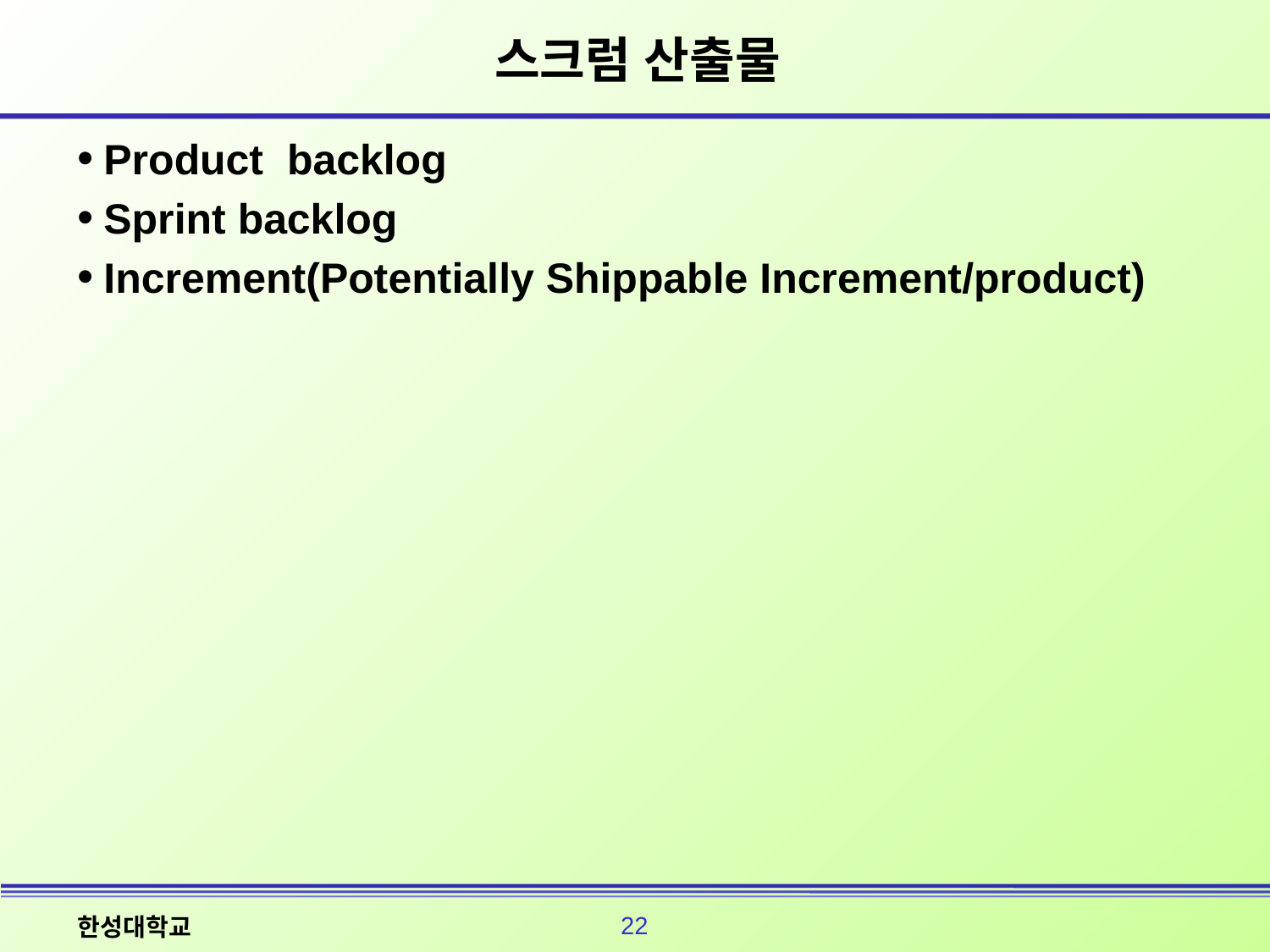

# 스크럼 산출물
Product  backlog
Sprint backlog
Increment(Potentially Shippable Increment/product)